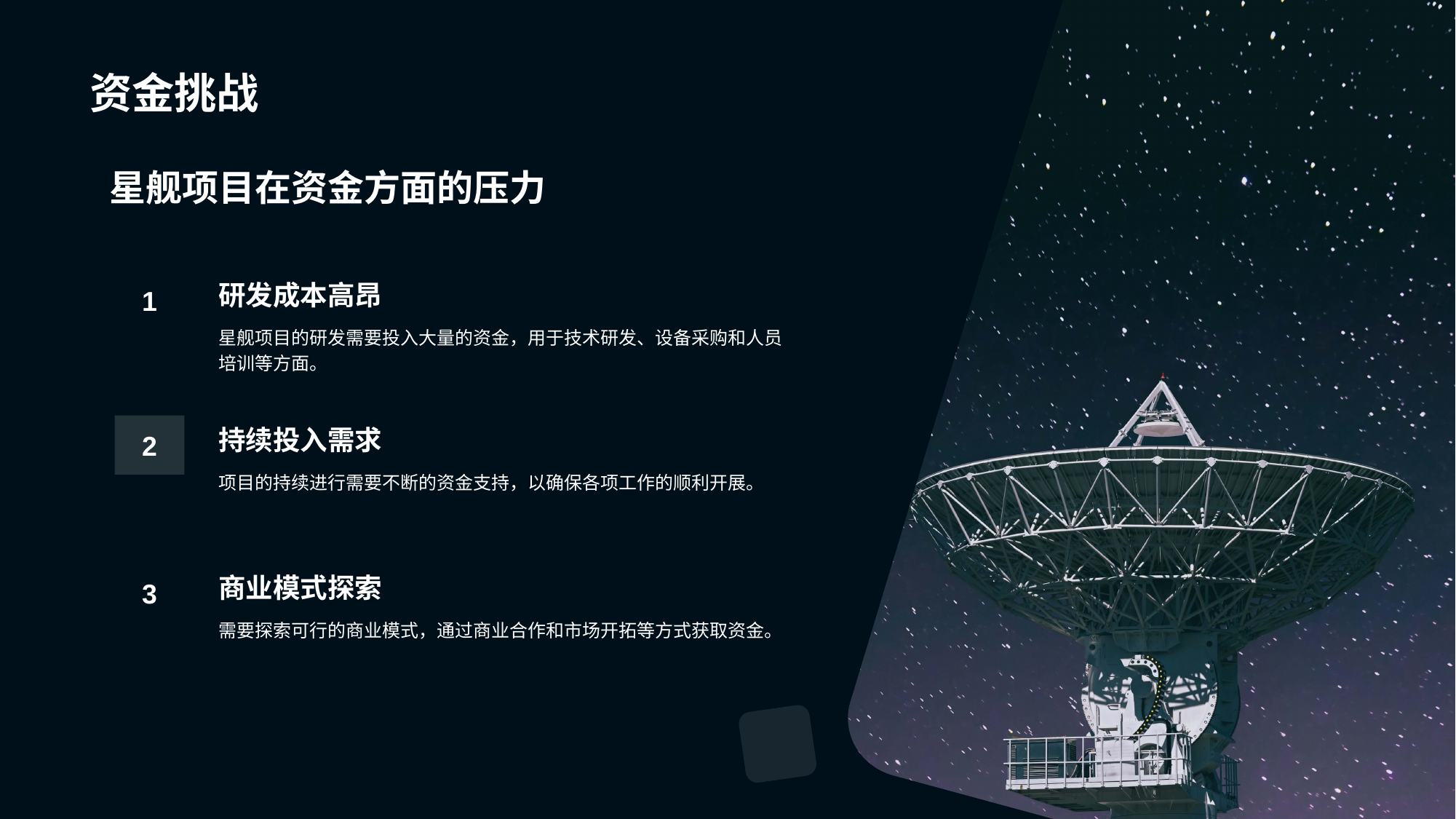

1
研发成本高昂
星舰项目的研发需要投入大量的资金，用于技术研发、设备采购和人员培训等方面。
星舰项目在资金方面的压力
2
持续投入需求
项目的持续进行需要不断的资金支持，以确保各项工作的顺利开展。
3
商业模式探索
需要探索可行的商业模式，通过商业合作和市场开拓等方式获取资金。

# 资金挑战